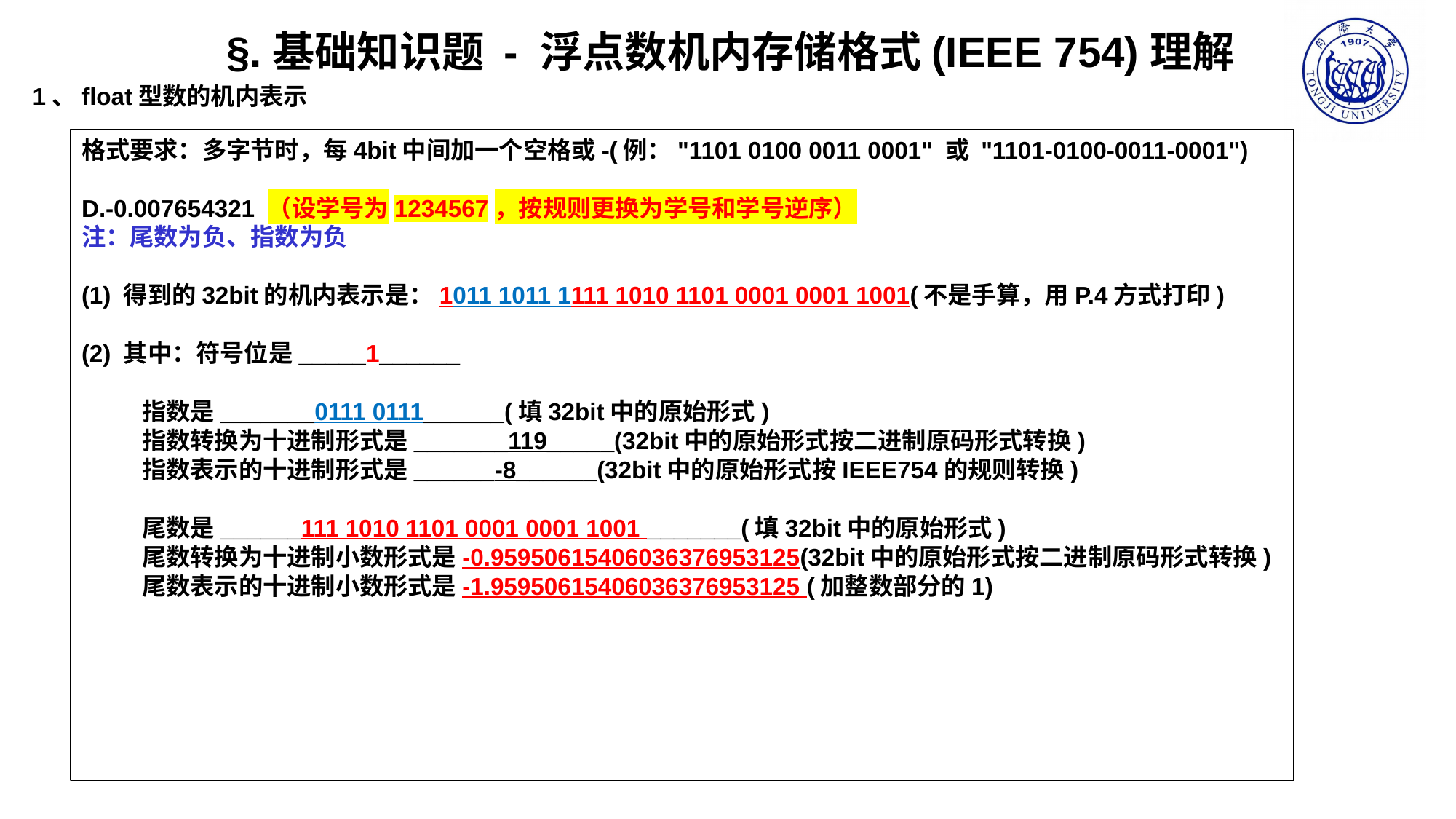

§.基础知识题 - 浮点数机内存储格式(IEEE 754)理解
1、float型数的机内表示
格式要求：多字节时，每4bit中间加一个空格或-(例："1101 0100 0011 0001" 或 "1101-0100-0011-0001")

D.-0.007654321 （设学号为1234567，按规则更换为学号和学号逆序）
注：尾数为负、指数为负

(1) 得到的32bit的机内表示是：1011 1011 1111 1010 1101 0001 0001 1001(不是手算，用P.4方式打印)

(2) 其中：符号位是_____1______

          指数是_______0111 0111______(填32bit中的原始形式)
          指数转换为十进制形式是_______119_____(32bit中的原始形式按二进制原码形式转换)
          指数表示的十进制形式是______-8______(32bit中的原始形式按IEEE754的规则转换)

          尾数是______111 1010 1101 0001 0001 1001 _______(填32bit中的原始形式)
          尾数转换为十进制小数形式是-0.95950615406036376953125(32bit中的原始形式按二进制原码形式转换)
          尾数表示的十进制小数形式是-1.95950615406036376953125 (加整数部分的1)